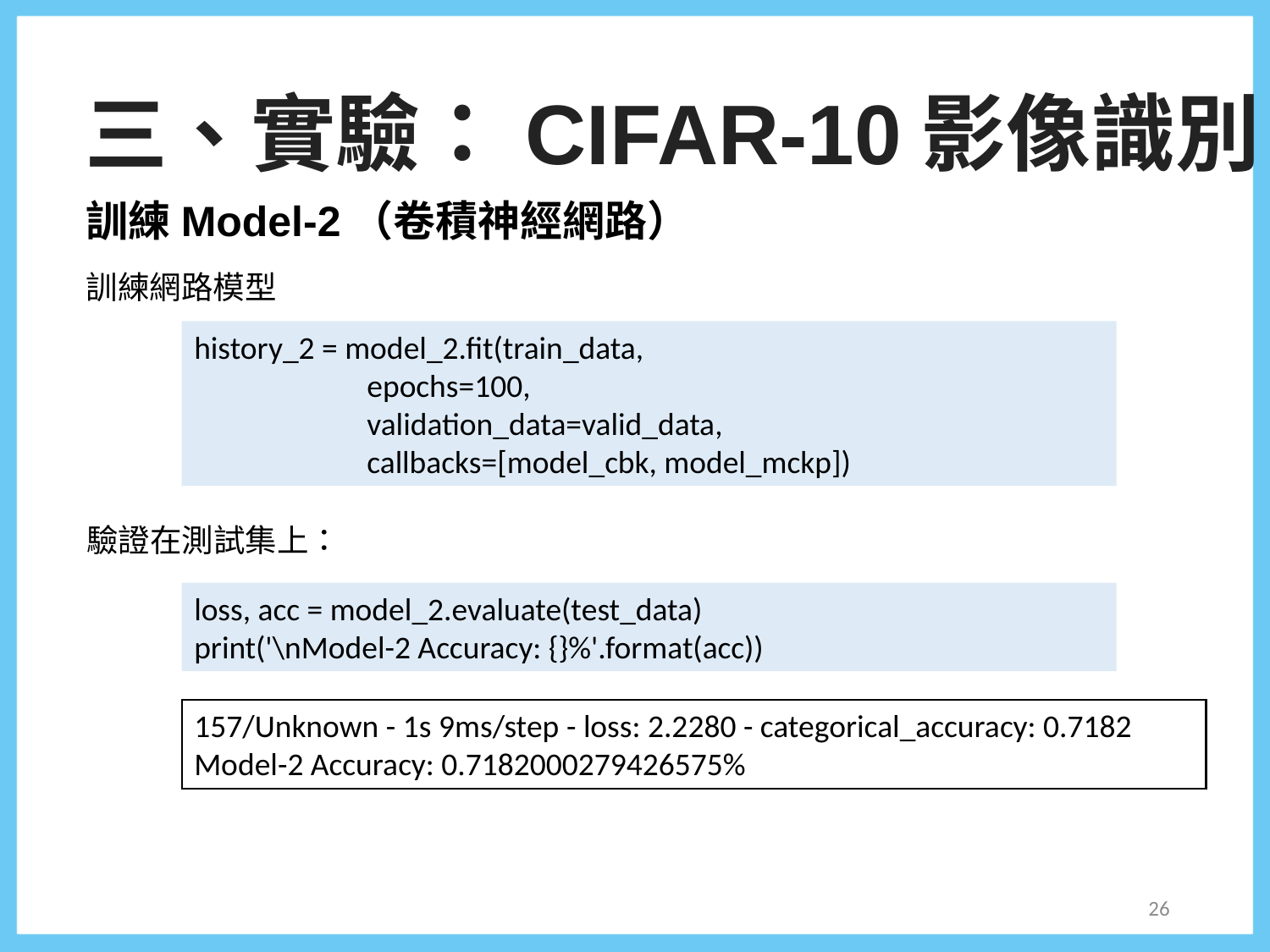

三、實驗：CIFAR-10影像識別
訓練Model-2（卷積神經網路）
訓練網路模型
history_2 = model_2.fit(train_data,
                        epochs=100,
                        validation_data=valid_data,
                        callbacks=[model_cbk, model_mckp])
驗證在測試集上：
loss, acc = model_2.evaluate(test_data)
print('\nModel-2 Accuracy: {}%'.format(acc))
157/Unknown - 1s 9ms/step - loss: 2.2280 - categorical_accuracy: 0.7182
Model-2 Accuracy: 0.7182000279426575%
26